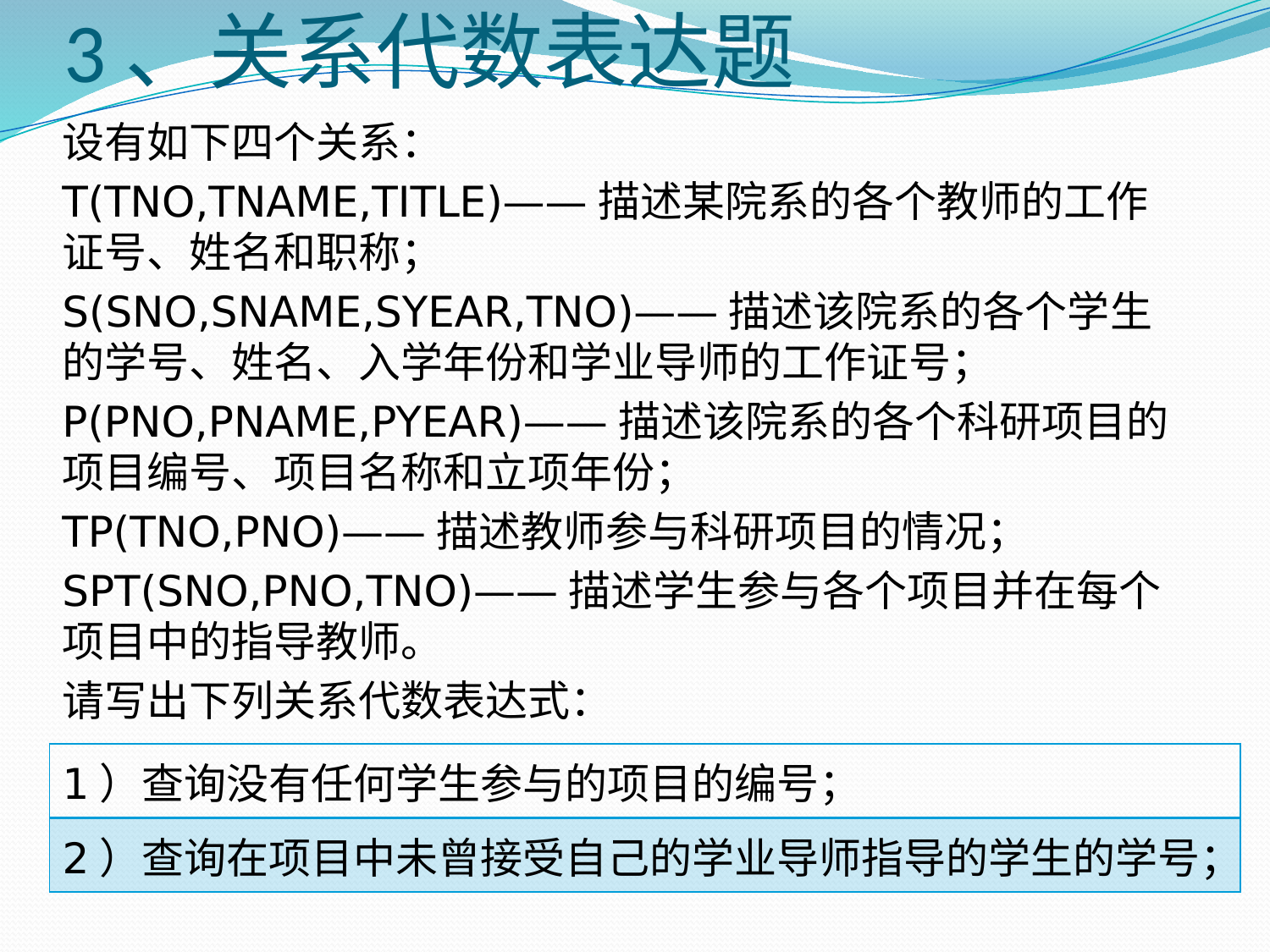

# 3、关系代数表达题
设有如下四个关系：
T(TNO,TNAME,TITLE)——描述某院系的各个教师的工作证号、姓名和职称；
S(SNO,SNAME,SYEAR,TNO)——描述该院系的各个学生的学号、姓名、入学年份和学业导师的工作证号；
P(PNO,PNAME,PYEAR)——描述该院系的各个科研项目的项目编号、项目名称和立项年份；
TP(TNO,PNO)——描述教师参与科研项目的情况；
SPT(SNO,PNO,TNO)——描述学生参与各个项目并在每个项目中的指导教师。
请写出下列关系代数表达式：
| 1）查询没有任何学生参与的项目的编号； |
| --- |
| 2）查询在项目中未曾接受自己的学业导师指导的学生的学号； |